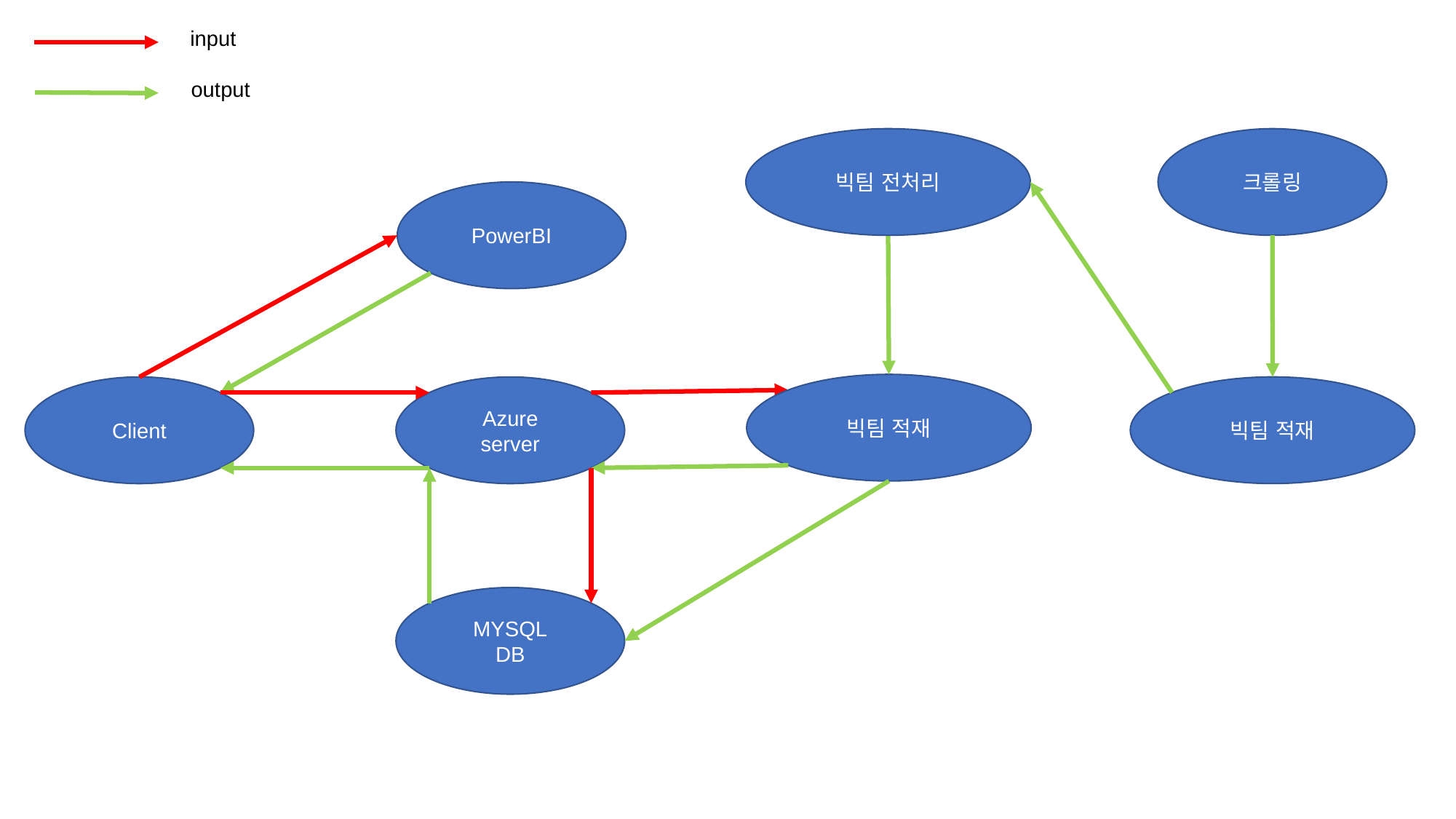

input
output
크롤링
빅팀 전처리
PowerBI
빅팀 적재
빅팀 적재
Client
Azure
server
MYSQL
DB